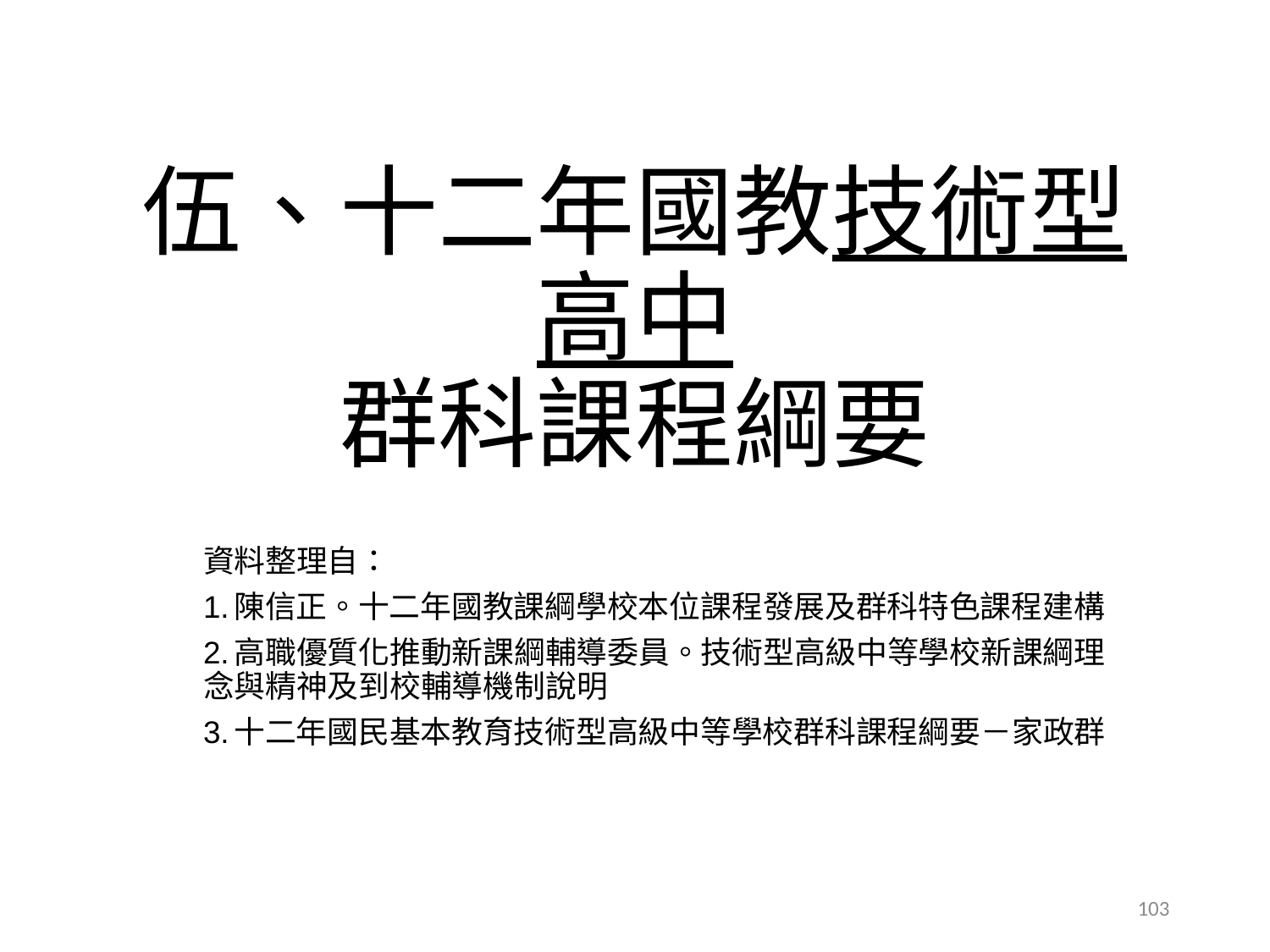

# 伍、十二年國教技術型高中 群科課程綱要
資料整理自：
1.陳信正。十二年國教課綱學校本位課程發展及群科特色課程建構
2.高職優質化推動新課綱輔導委員。技術型高級中等學校新課綱理念與精神及到校輔導機制說明
3.十二年國民基本教育技術型高級中等學校群科課程綱要－家政群
103